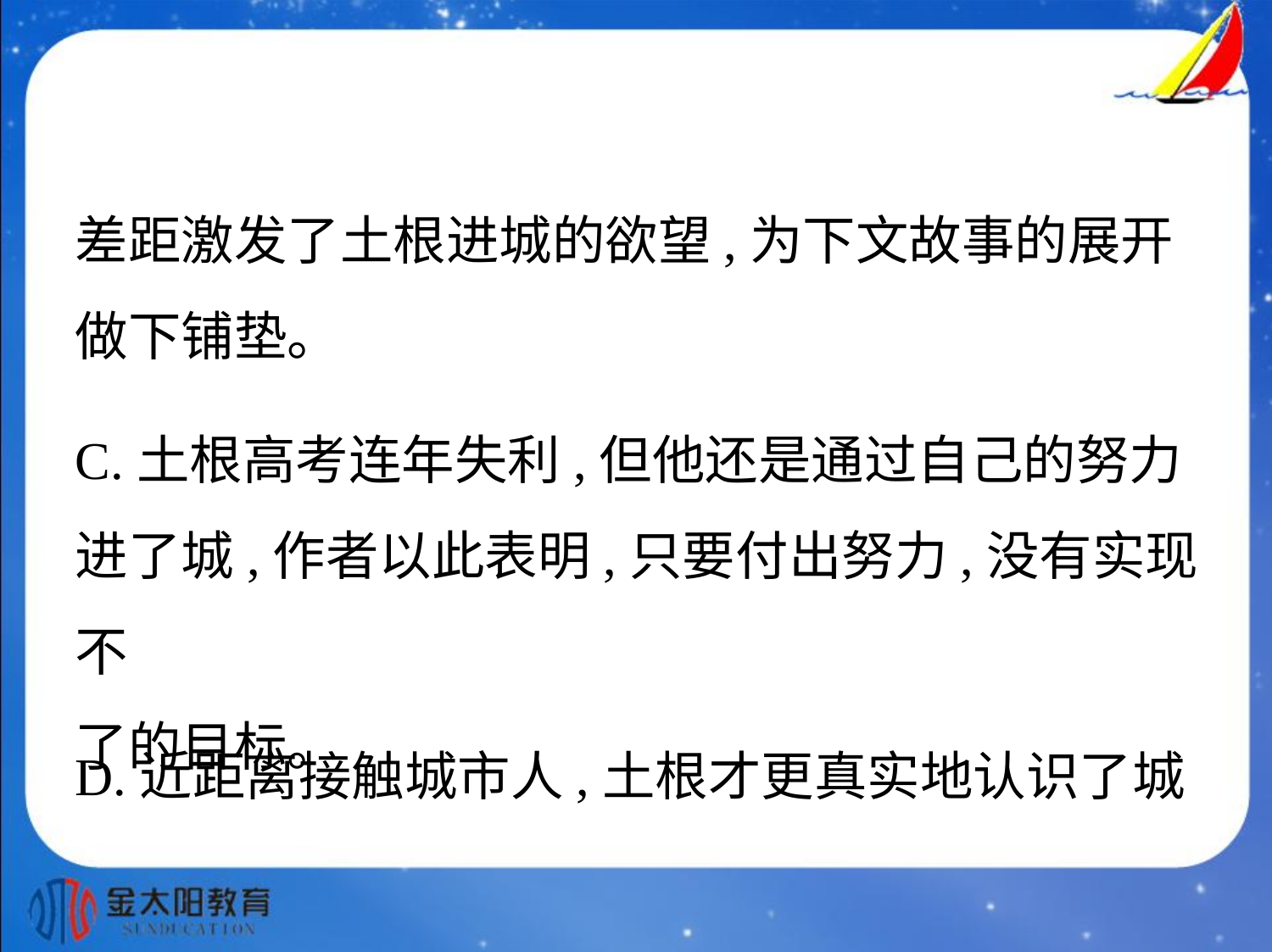

差距激发了土根进城的欲望,为下文故事的展开
做下铺垫。
C.土根高考连年失利,但他还是通过自己的努力
进了城,作者以此表明,只要付出努力,没有实现不
了的目标。
D.近距离接触城市人,土根才更真实地认识了城